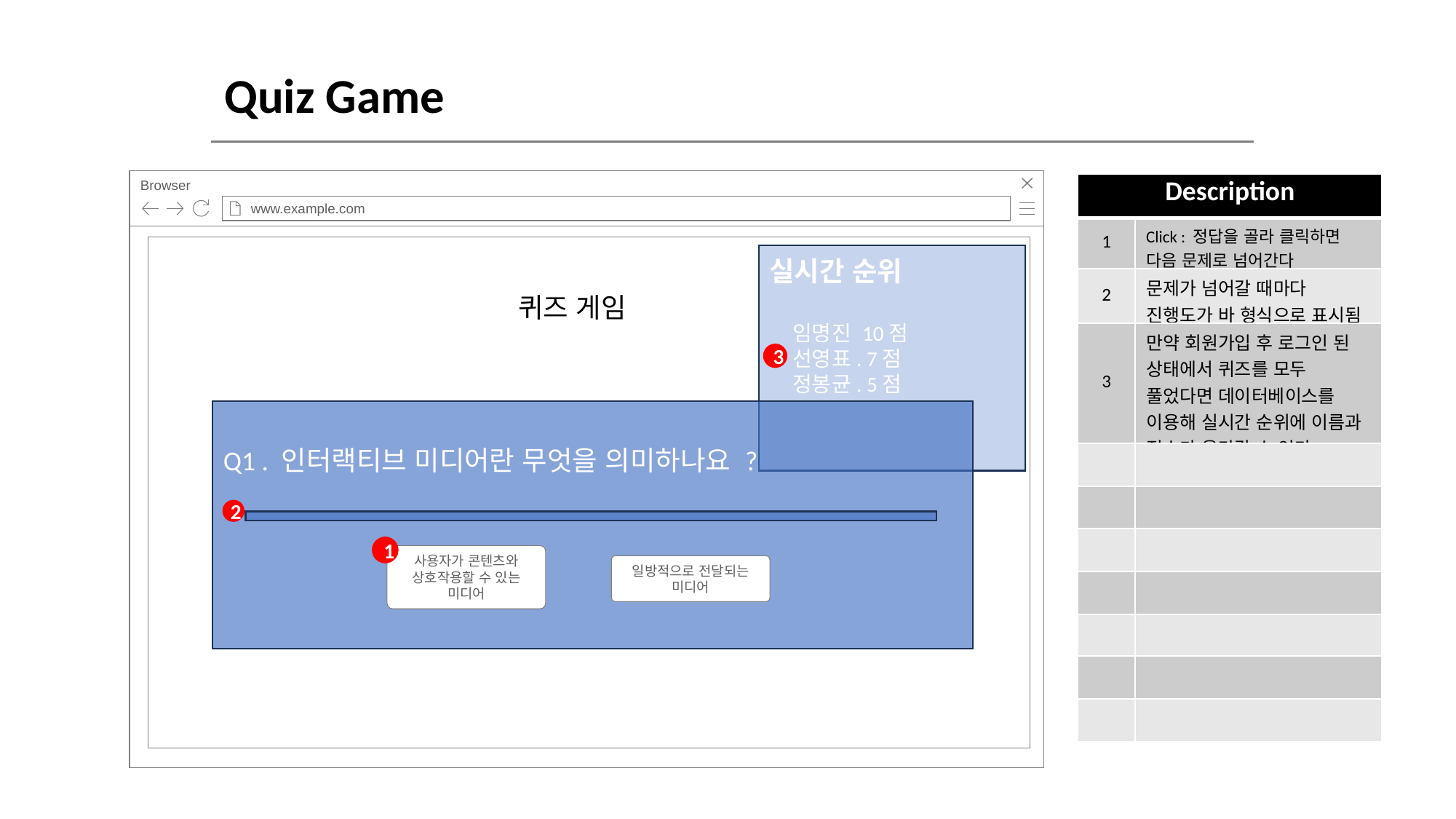

Quiz Game
Browser

www.example.com

| Description |  |
| --- | --- |
| 1 | Click : 정답을 골라 클릭하면 다음 문제로 넘어간다 |
| 2 | 문제가 넘어갈 때마다 진행도가 바 형식으로 표시됨 |
| 3 | 만약 회원가입 후 로그인 된 상태에서 퀴즈를 모두 풀었다면 데이터베이스를 이용해 실시간 순위에 이름과 점수가 올라갈 수 있다 |
|  |  |
|  |  |
|  |  |
|  |  |
|  |  |
|  |  |
|  |  |

실시간 순위

   임명진 10점
   선영표. 7점
   정봉균. 5점

퀴즈 게임
3
Q1 . 인터랙티브 미디어란 무엇을 의미하나요 ?

2

1
일방적으로 전달되는 미디어
사용자가 콘텐츠와 상호작용할 수 있는 미디어